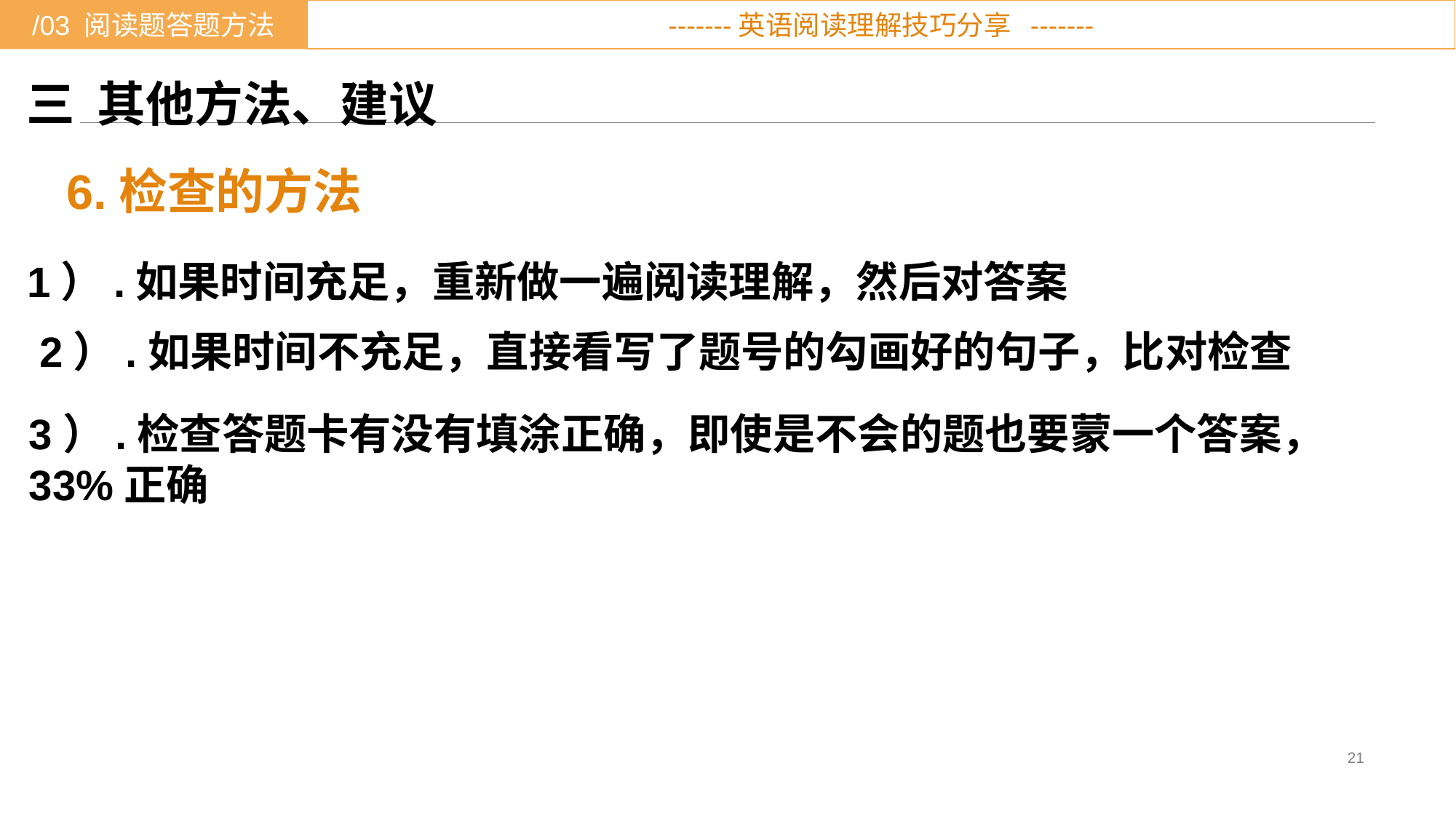

/03 阅读题答题方法
-------英语阅读理解技巧分享  -------
# 三  其他方法、建议
6.检查的方法
1）.如果时间充足，重新做一遍阅读理解，然后对答案

2）.如果时间不充足，直接看写了题号的勾画好的句子，比对检查
3）.检查答题卡有没有填涂正确，即使是不会的题也要蒙一个答案，
33%正确
21